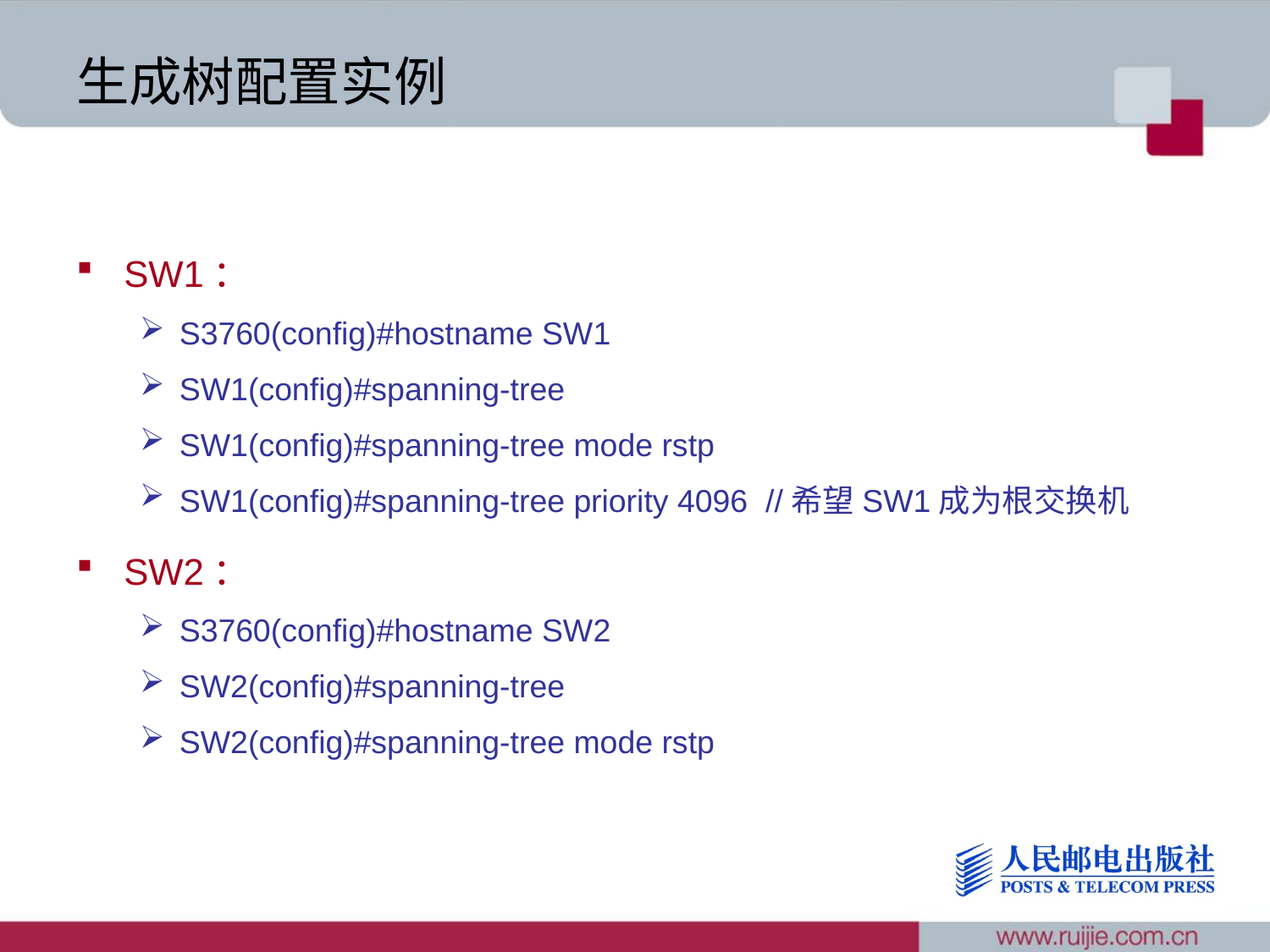

# 生成树配置实例
SW1：
S3760(config)#hostname SW1
SW1(config)#spanning-tree
SW1(config)#spanning-tree mode rstp
SW1(config)#spanning-tree priority 4096  //希望SW1成为根交换机
SW2：
S3760(config)#hostname SW2
SW2(config)#spanning-tree
SW2(config)#spanning-tree mode rstp